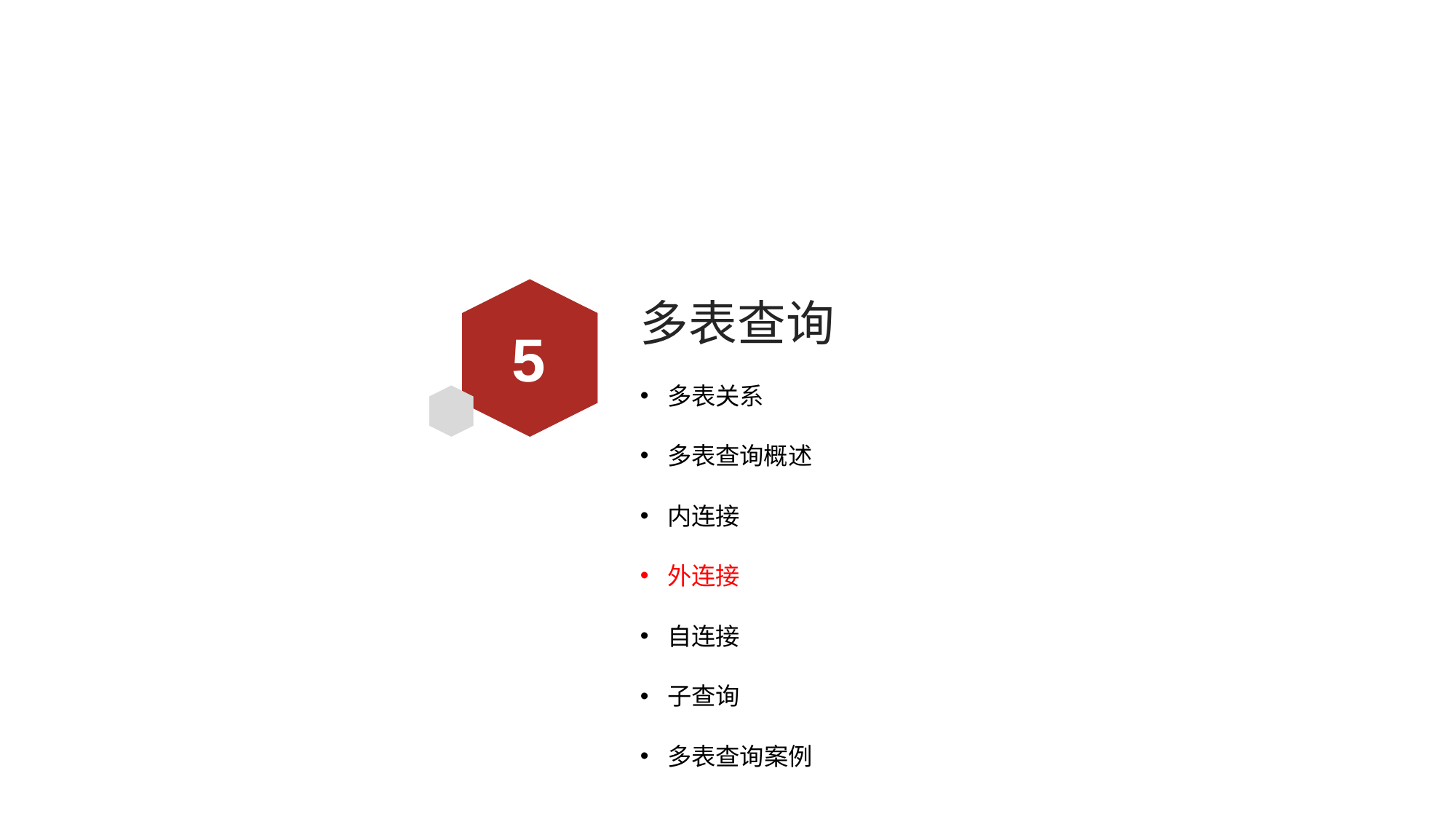

# 多表查询
5
多表关系

多表查询概述

内连接

外连接

自连接

子查询

多表查询案例